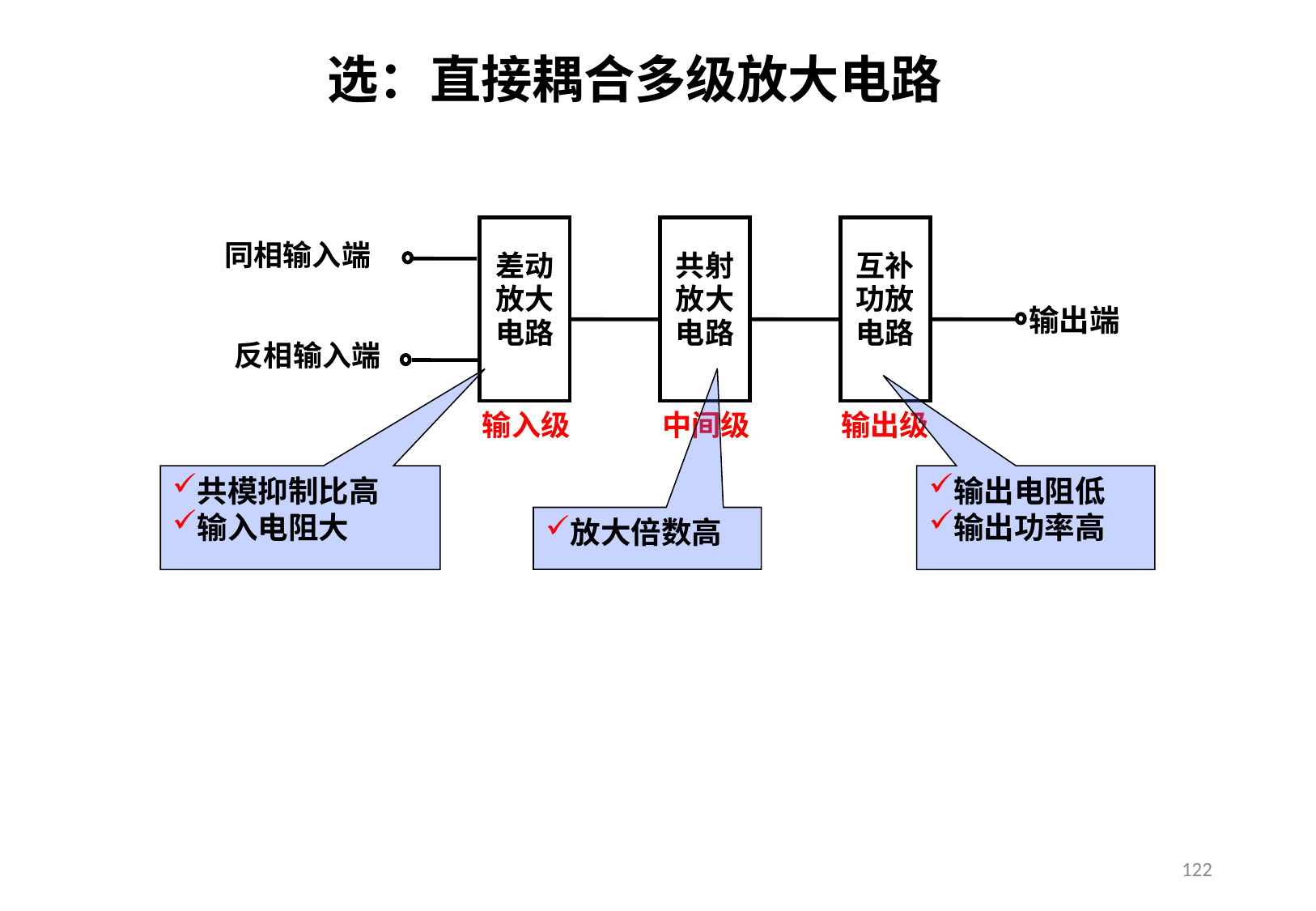

选：直接耦合多级放大电路

差动放大电路

共射放大电路

互补功放电路
同相输入端

输出端

反相输入端

输入级
中间级
输出级
共模抑制比高
输入电阻大
输出电阻低
输出功率高
放大倍数高
122